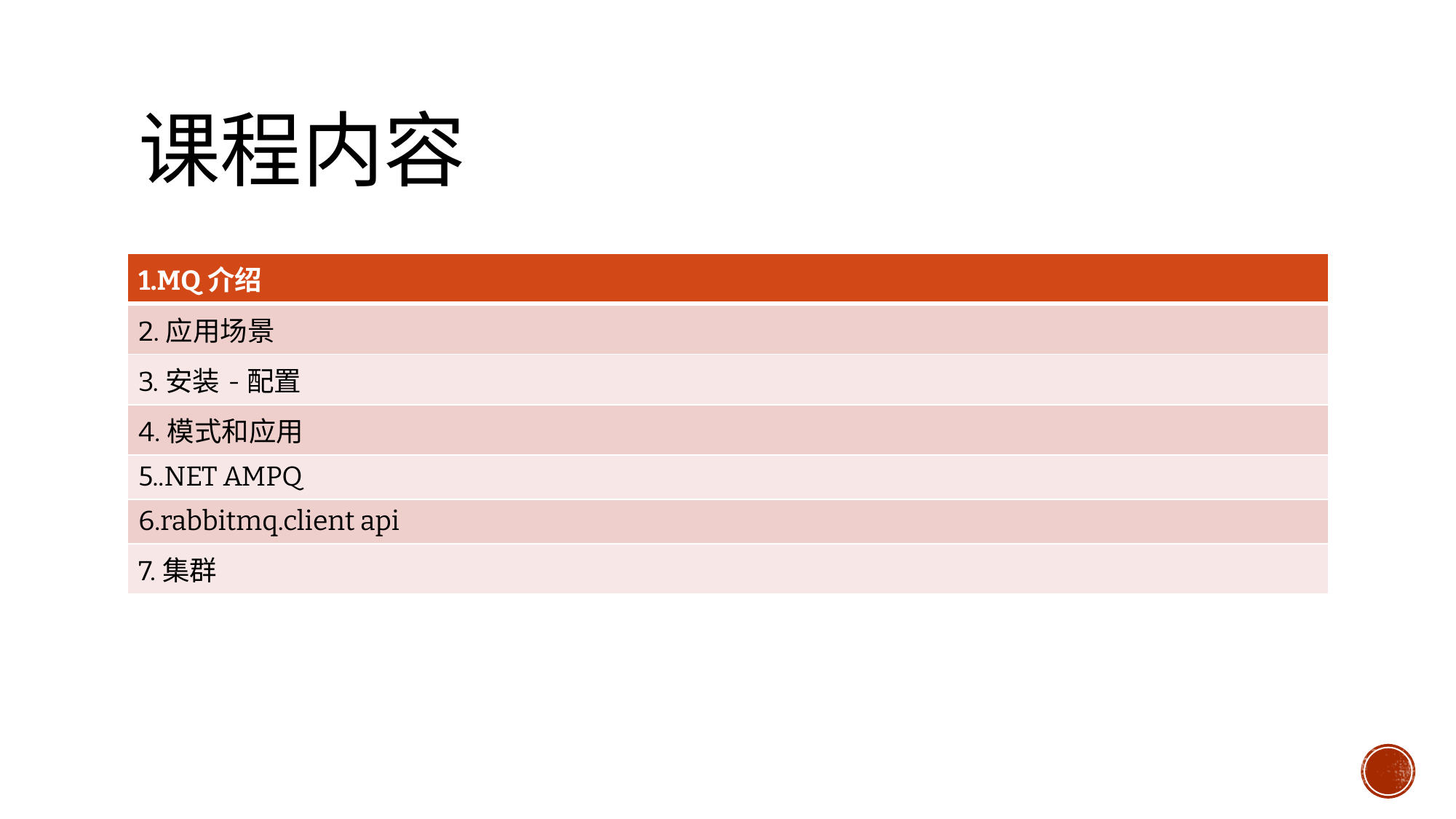

# 课程内容
| 1.MQ介绍 |
| --- |
| 2.应用场景 |
| 3.安装-配置 |
| 4.模式和应用 |
| 5..NET AMPQ |
| 6.rabbitmq.client api |
| 7.集群 |